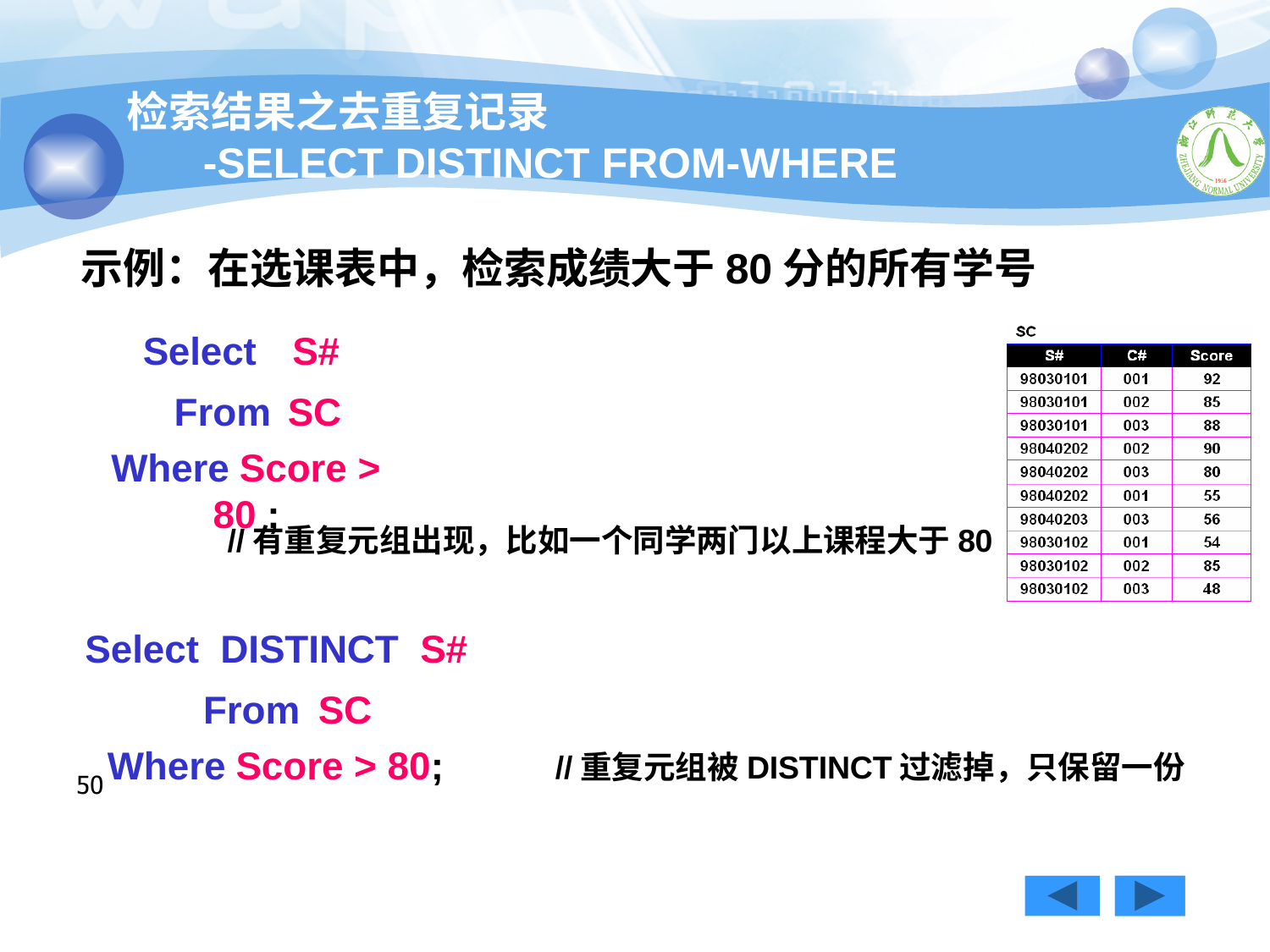

# 检索结果之去重复记录 -SELECT DISTINCT FROM-WHERE
示例：在选课表中，检索成绩大于80分的所有学号
Select	S#  From SC
Where	Score > 80 ;

//有重复元组出现，比如一个同学两门以上课程大于80
 Select  DISTINCT  S#  From SC
Where	Score > 80;
//重复元组被DISTINCT过滤掉，只保留一份
50